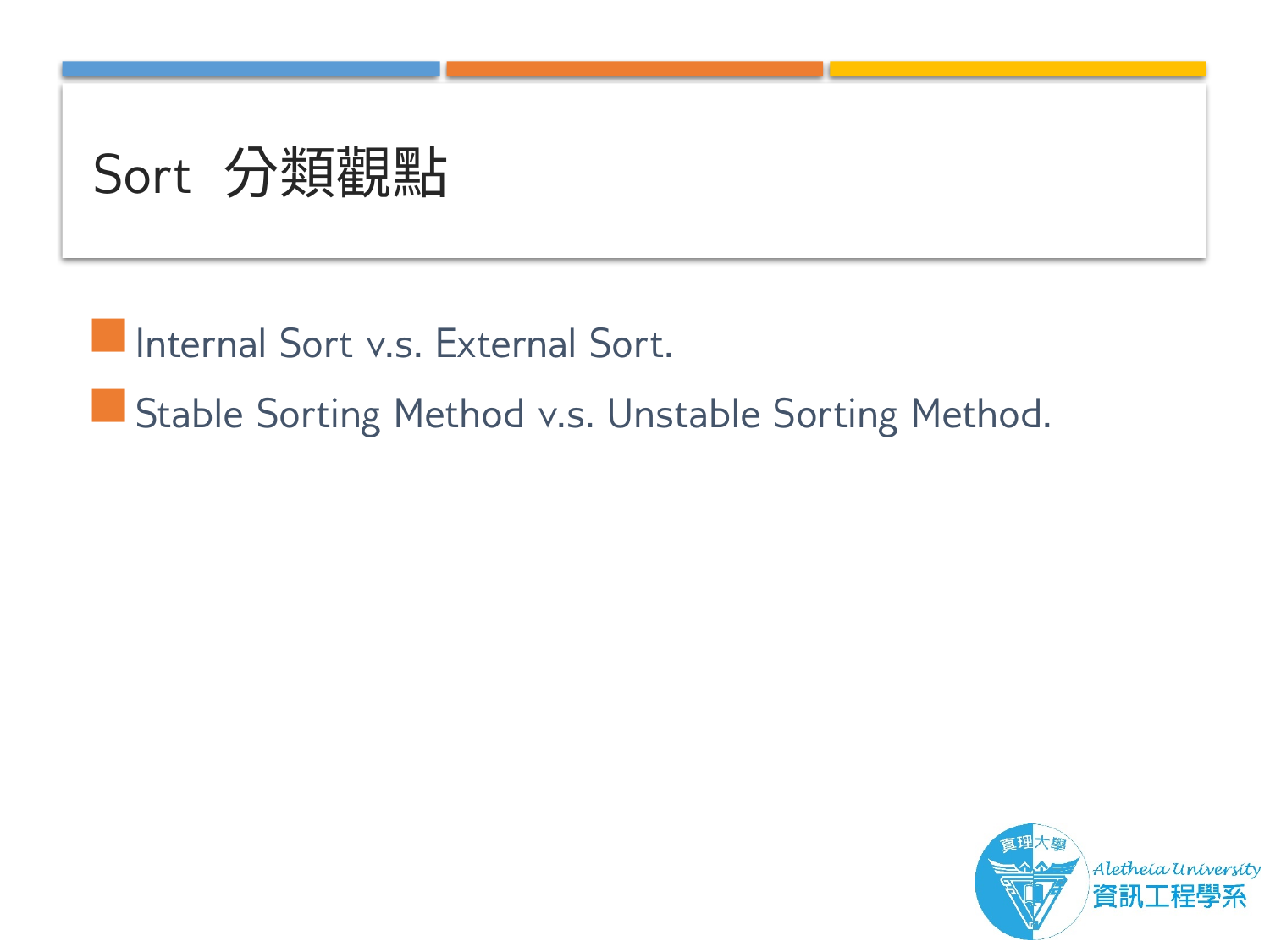

# Sort 分類觀點
Internal Sort v.s. External Sort.
Stable Sorting Method v.s. Unstable Sorting Method.